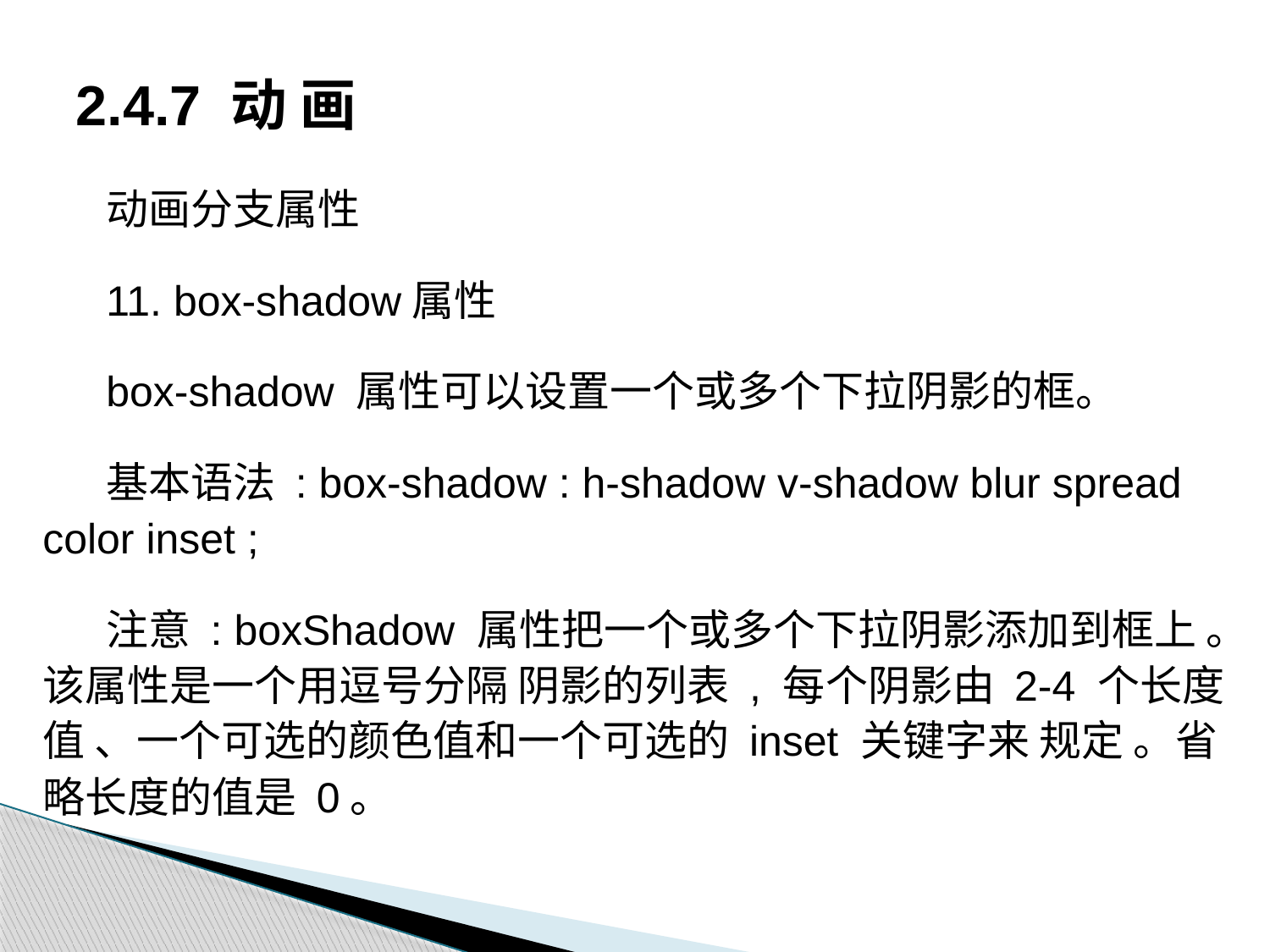

# 2.4.7 动 画
动画分支属性
11. box-shadow属性
box-shadow 属性可以设置一个或多个下拉阴影的框。
基本语法 : box-shadow : h-shadow v-shadow blur spread color inset ;
注意 : boxShadow 属性把一个或多个下拉阴影添加到框上 。该属性是一个用逗号分隔 阴影的列表 , 每个阴影由 2-4 个长度值 、一个可选的颜色值和一个可选的 inset 关键字来 规定 。省略长度的值是 0。